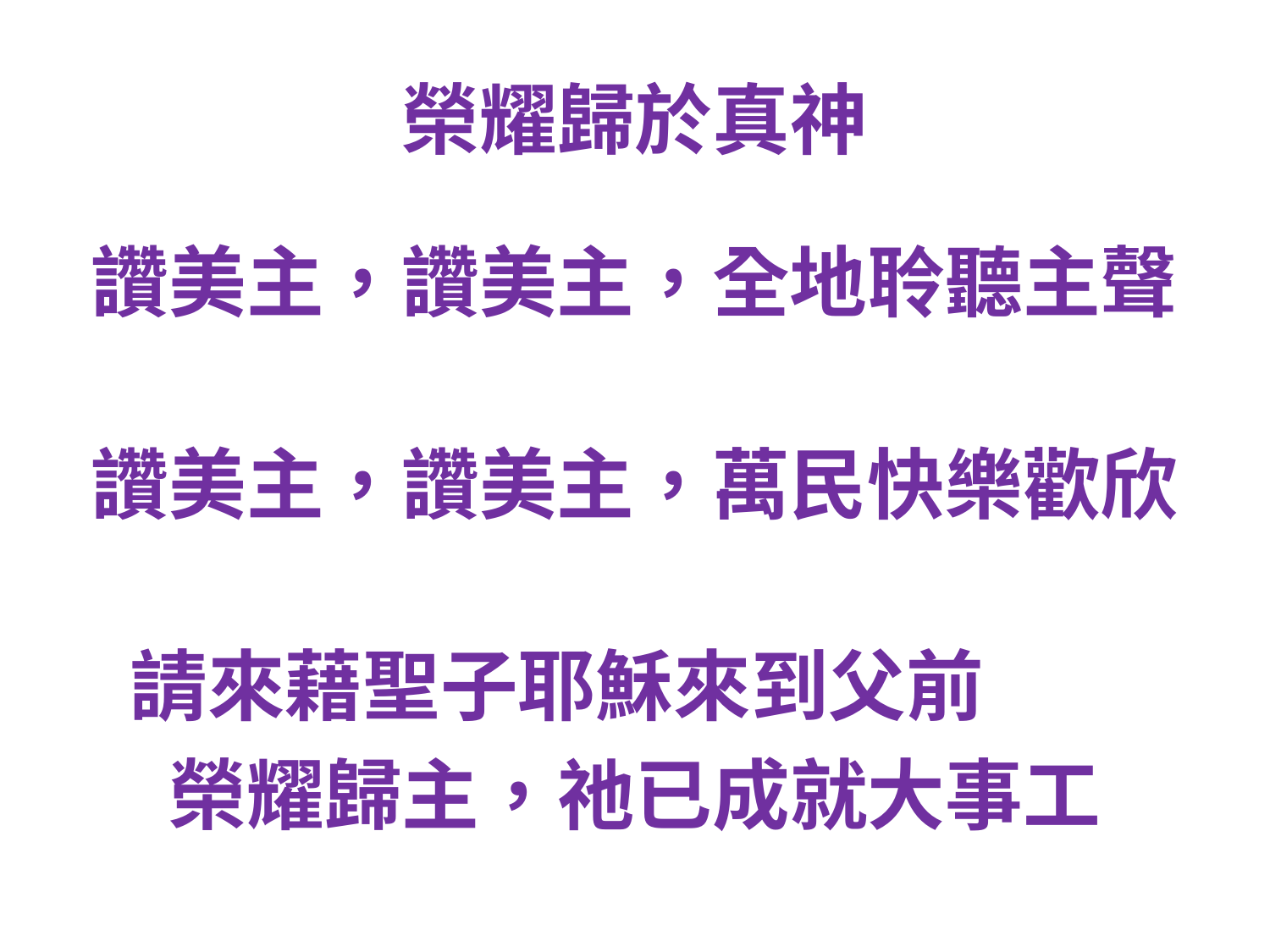

# 榮耀歸於真神
讚美主，讚美主，全地聆聽主聲
讚美主，讚美主，萬民快樂歡欣
請來藉聖子耶穌來到父前
榮耀歸主，祂已成就大事工